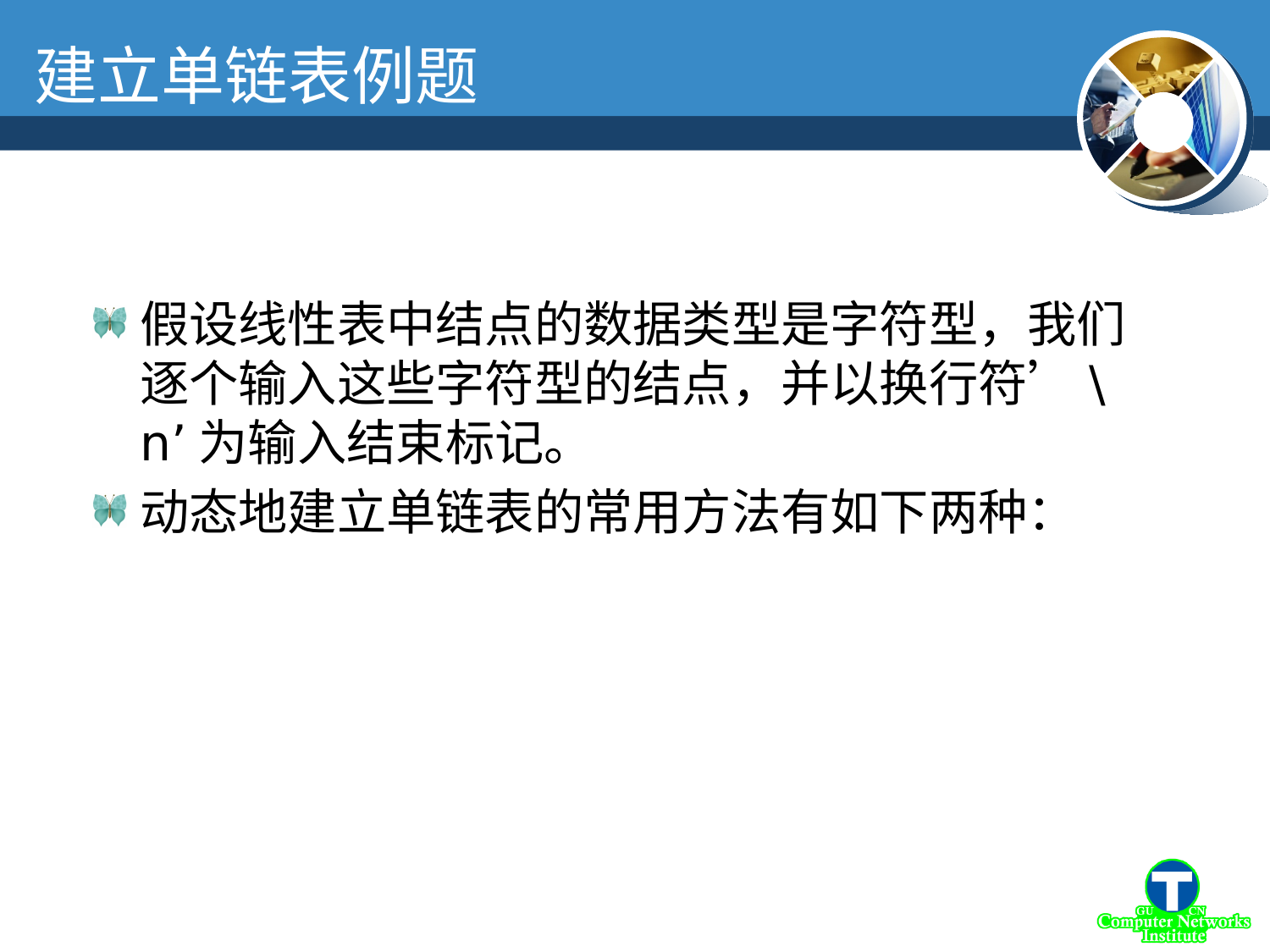

建立单链表例题
假设线性表中结点的数据类型是字符型，我们逐个输入这些字符型的结点，并以换行符’\n’为输入结束标记。
动态地建立单链表的常用方法有如下两种：